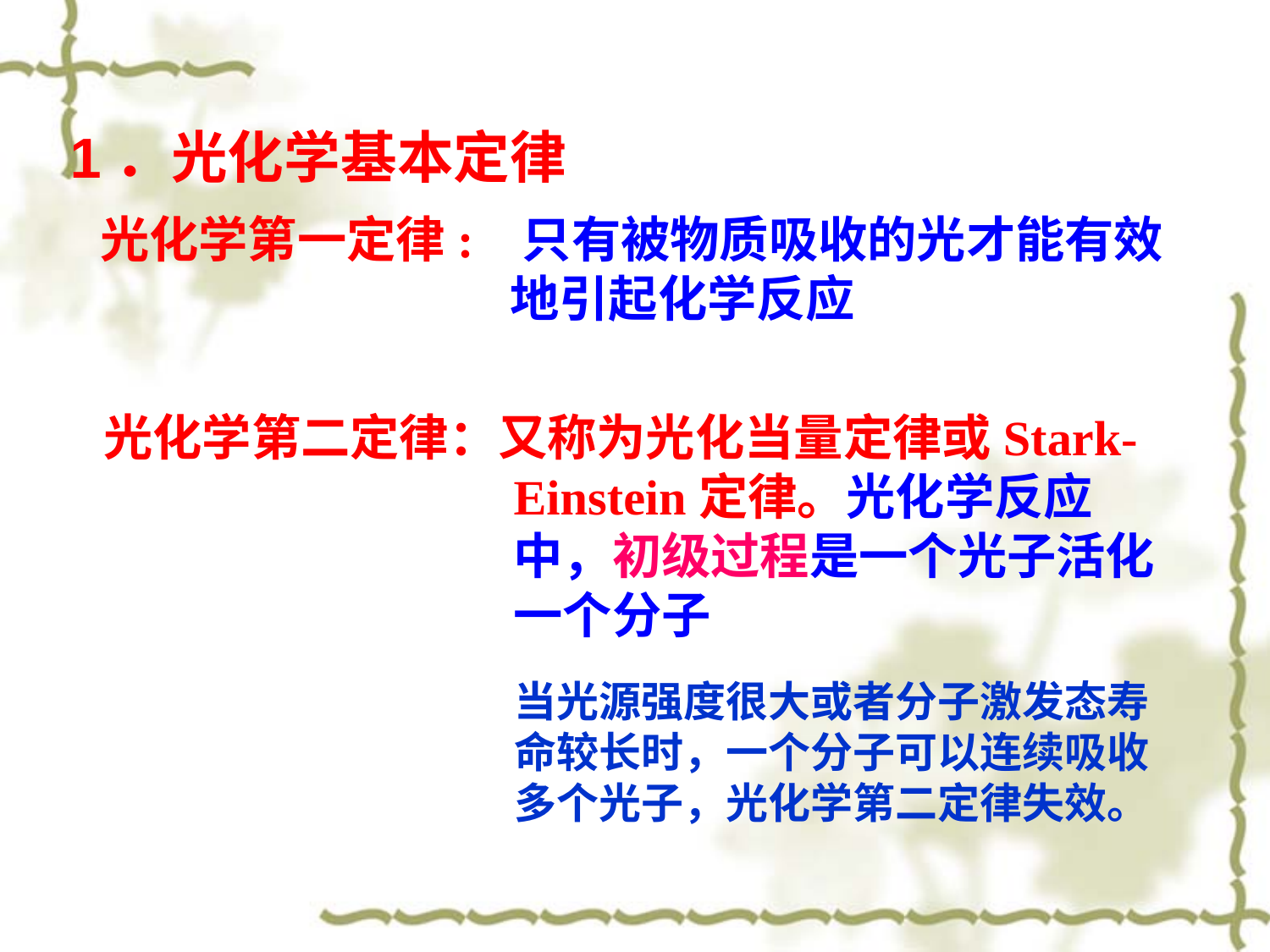

1．光化学基本定律
光化学第一定律:   只有被物质吸收的光才能有效地引起化学反应
光化学第二定律：又称为光化当量定律或Stark-Einstein定律。光化学反应中，初级过程是一个光子活化一个分子
当光源强度很大或者分子激发态寿命较长时，一个分子可以连续吸收多个光子，光化学第二定律失效。